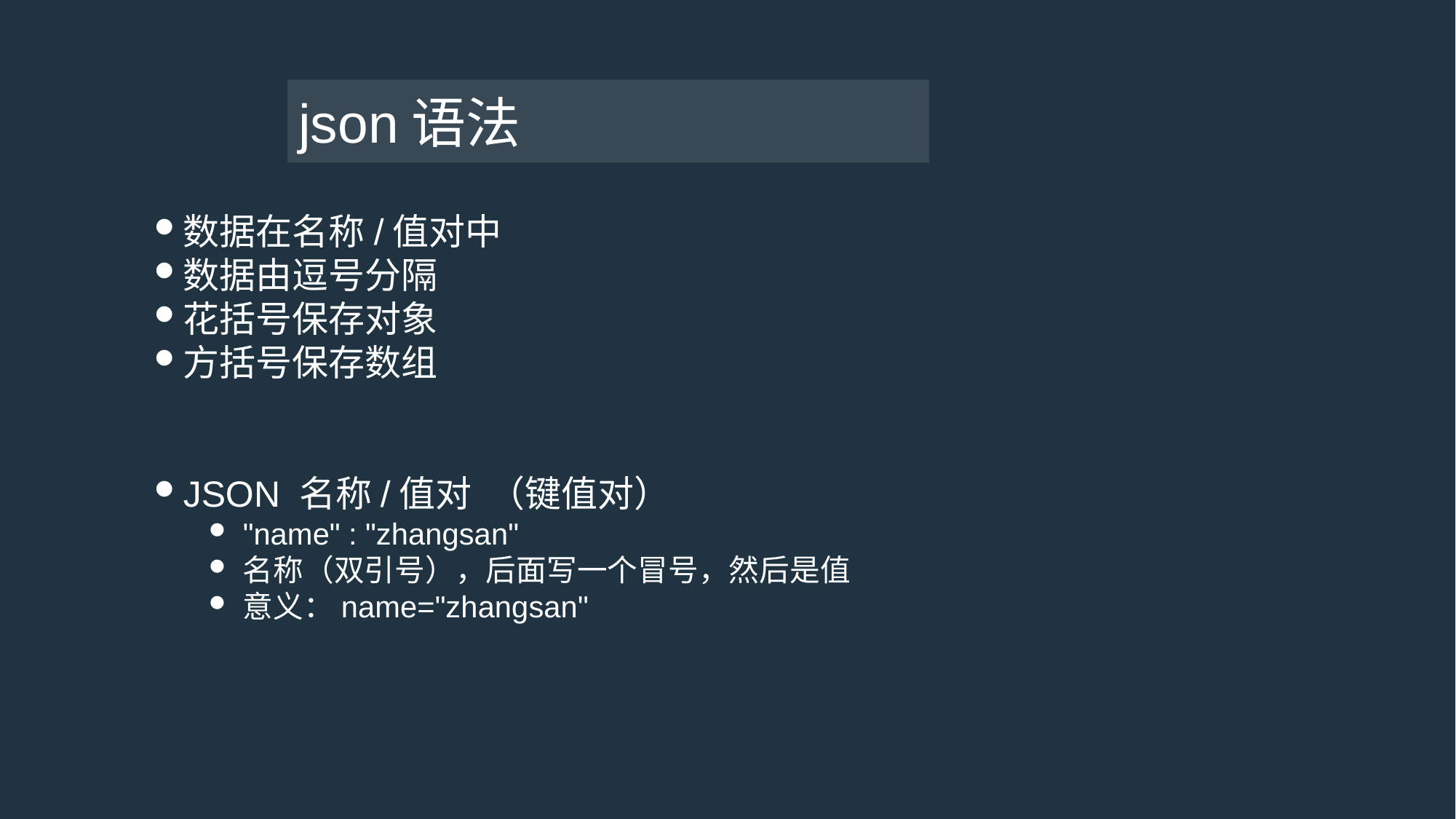

# json语法
数据在名称/值对中
数据由逗号分隔
花括号保存对象
方括号保存数组

JSON 名称/值对  （键值对）
"name" : "zhangsan"
名称（双引号），后面写一个冒号，然后是值
意义：name="zhangsan"